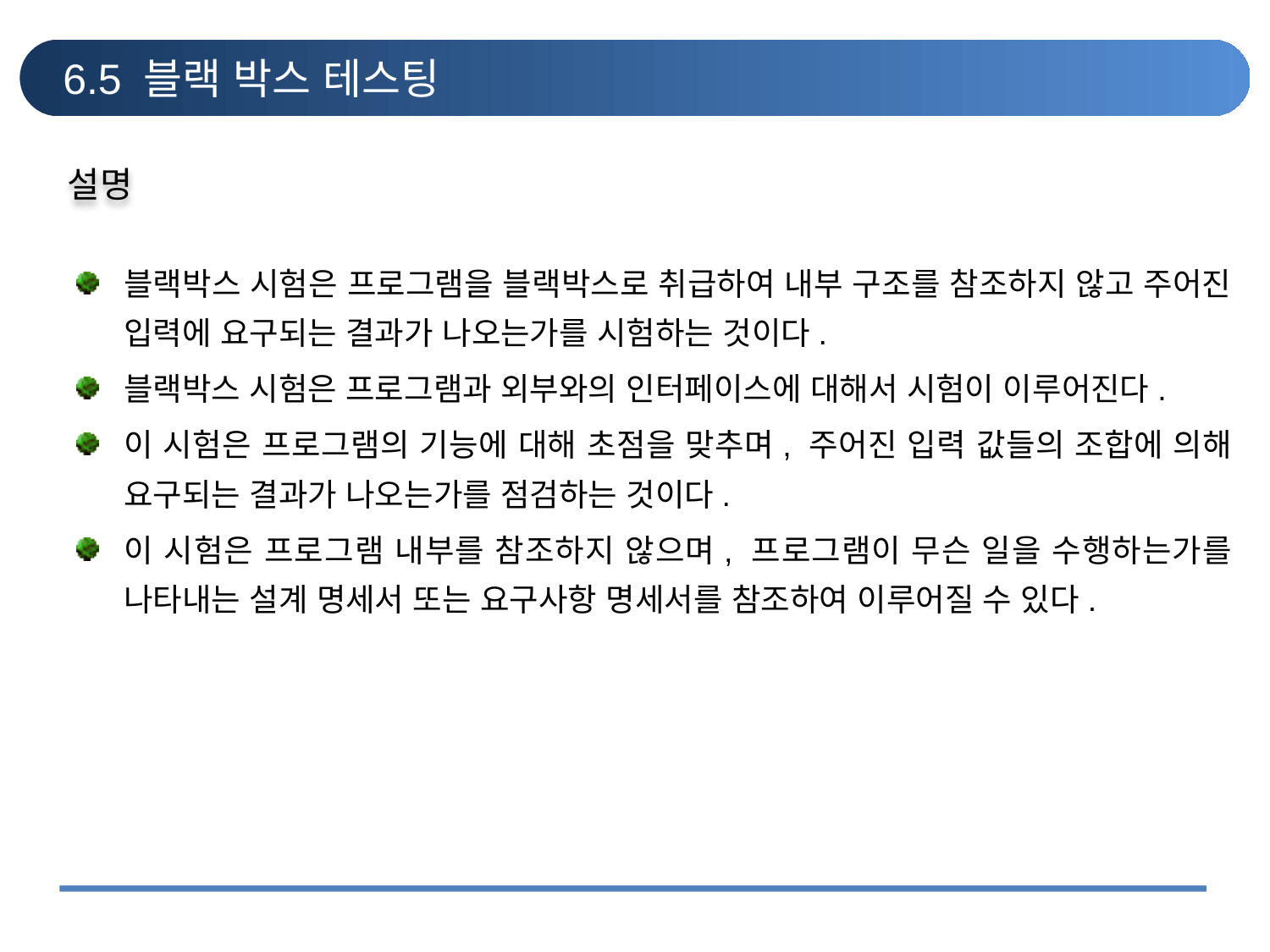

# 6.5 블랙 박스 테스팅
설명
블랙박스 시험은 프로그램을 블랙박스로 취급하여 내부 구조를 참조하지 않고 주어진 입력에 요구되는 결과가 나오는가를 시험하는 것이다.
블랙박스 시험은 프로그램과 외부와의 인터페이스에 대해서 시험이 이루어진다.
이 시험은 프로그램의 기능에 대해 초점을 맞추며, 주어진 입력 값들의 조합에 의해 요구되는 결과가 나오는가를 점검하는 것이다.
이 시험은 프로그램 내부를 참조하지 않으며, 프로그램이 무슨 일을 수행하는가를 나타내는 설계 명세서 또는 요구사항 명세서를 참조하여 이루어질 수 있다.